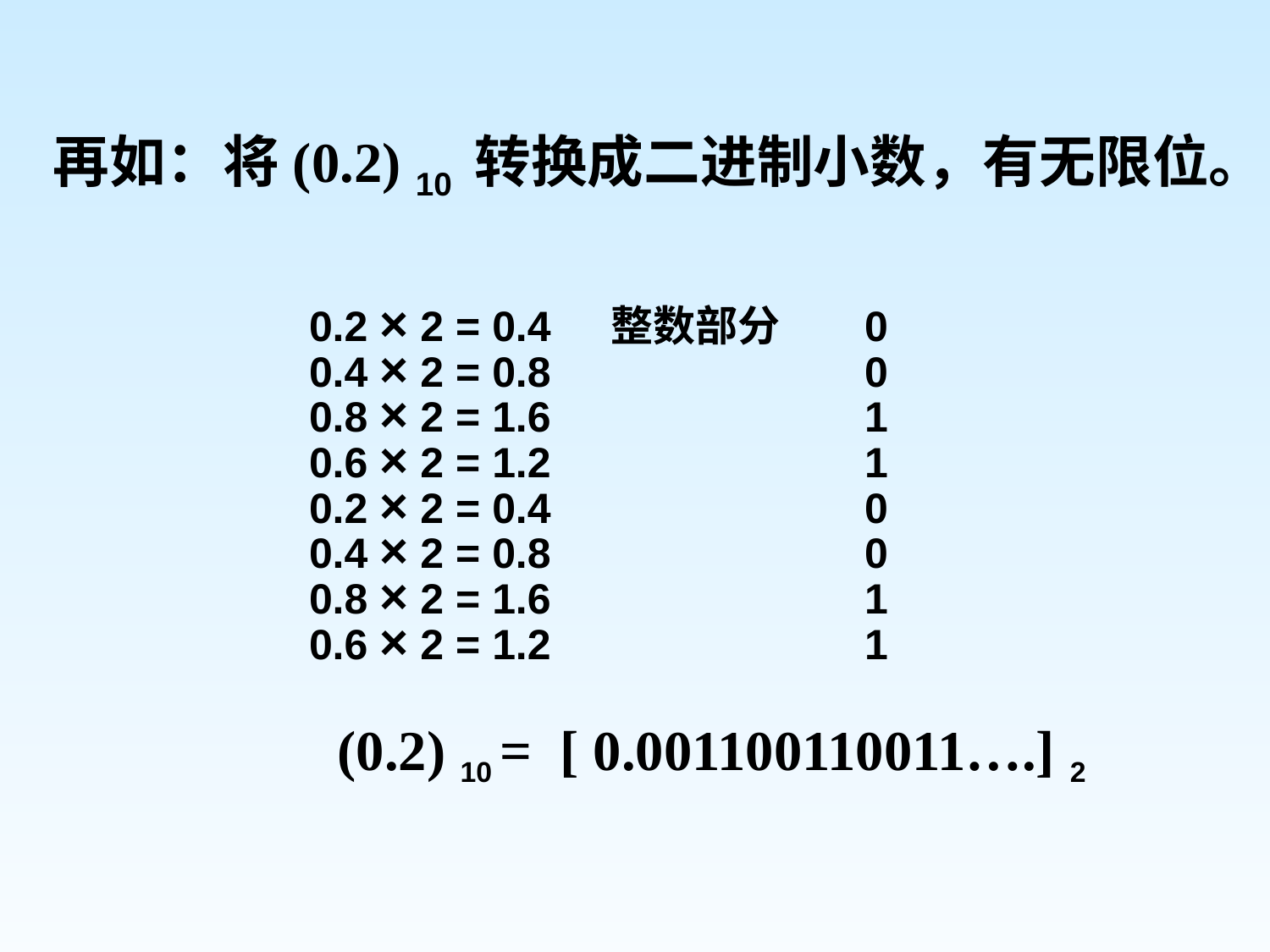

# 再如：将(0.2) 10 转换成二进制小数，有无限位。
0.2 × 2 = 0.4	整数部分	0
0.4 × 2 = 0.8         		0
0.8 × 2 = 1.6         		1
0.6 × 2 = 1.2   			1
0.2 × 2 = 0.4         		0
0.4 × 2 = 0.8         		0
0.8 × 2 = 1.6         		1
0.6 × 2 = 1.2         		1

  (0.2) 10 =  [ 0.001100110011….] 2
17